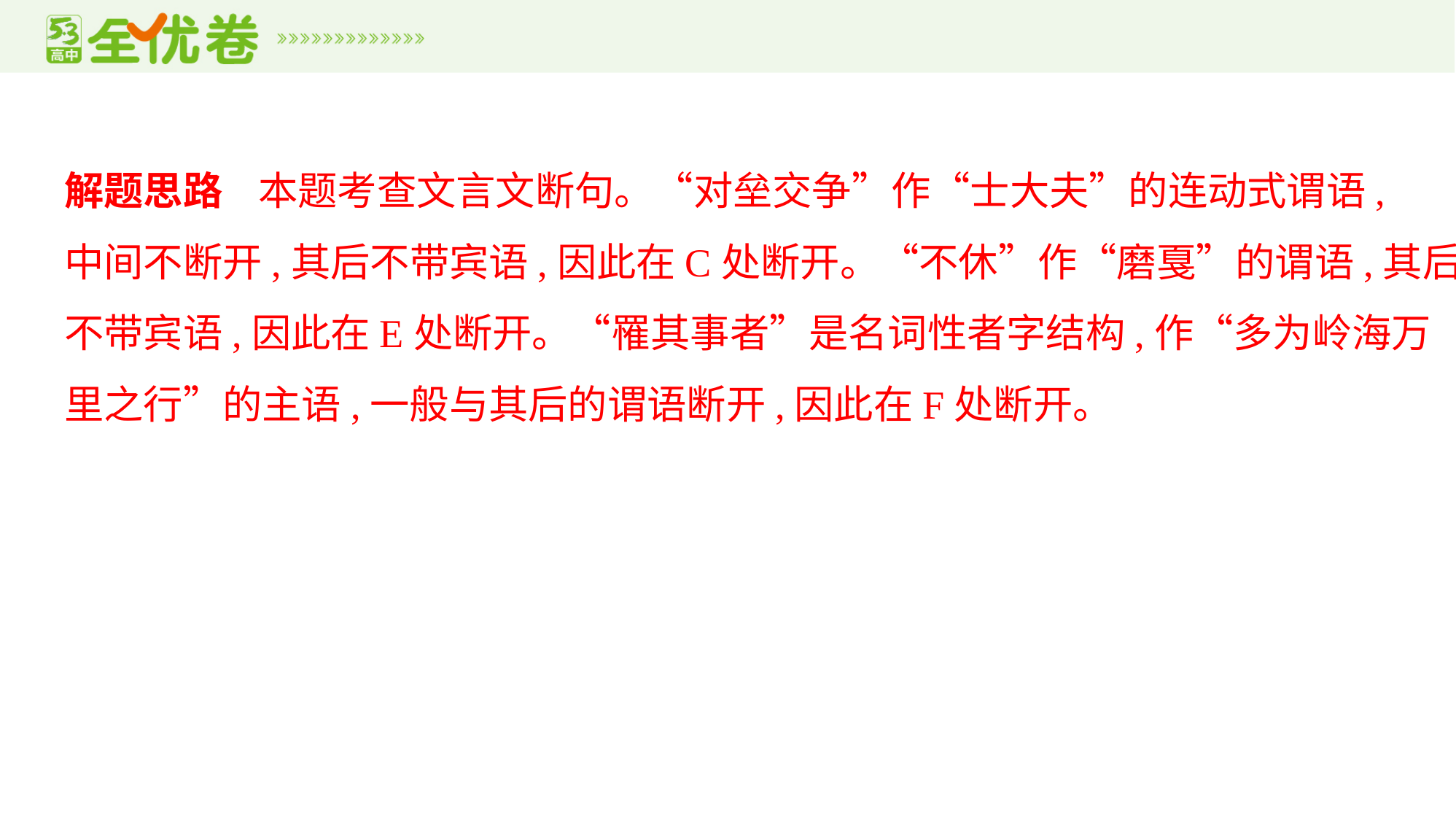

解题思路    本题考查文言文断句。“对垒交争”作“士大夫”的连动式谓语,
中间不断开,其后不带宾语,因此在C处断开。“不休”作“磨戛”的谓语,其后
不带宾语,因此在E处断开。“罹其事者”是名词性者字结构,作“多为岭海万
里之行”的主语,一般与其后的谓语断开,因此在F处断开。